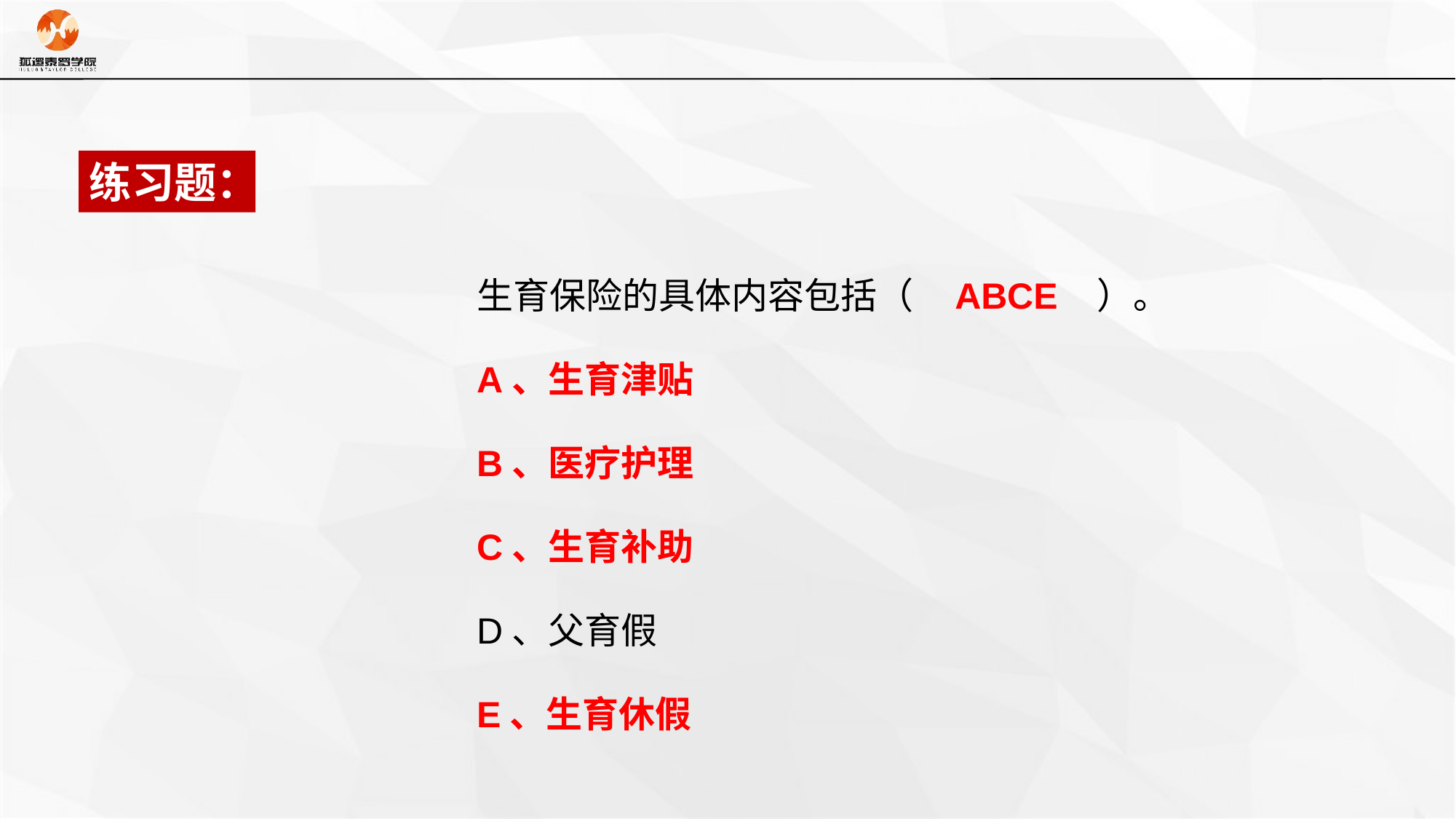

练习题：
生育保险的具体内容包括（    ABCE   ）。
A、生育津贴
B、医疗护理
C、生育补助
D、父育假
E、生育休假